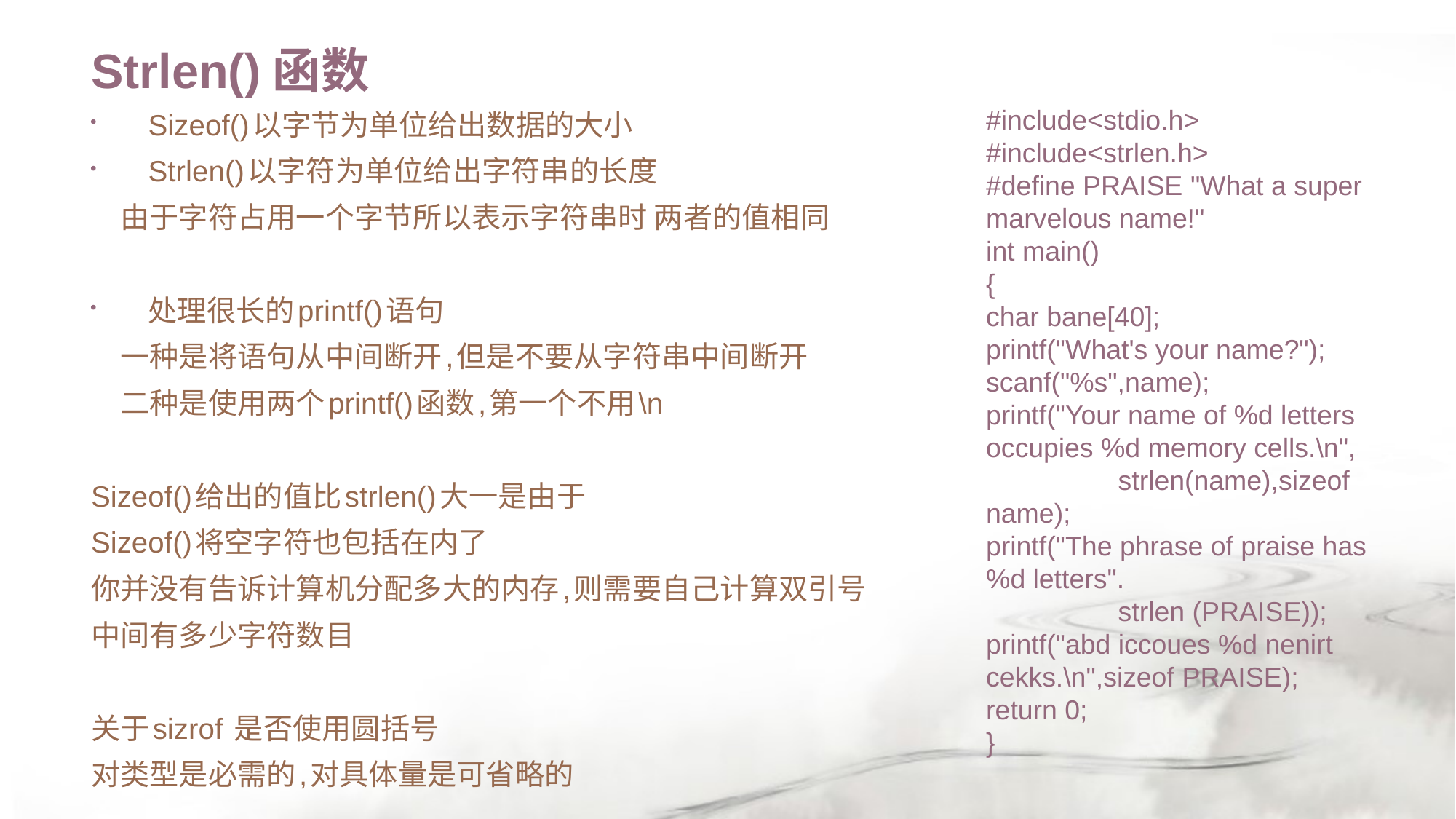

# Strlen()函数
Sizeof()以字节为单位给出数据的大小
Strlen()以字符为单位给出字符串的长度
    由于字符占用一个字节所以表示字符串时 两者的值相同

处理很长的printf()语句
    一种是将语句从中间断开,但是不要从字符串中间断开
    二种是使用两个printf()函数,第一个不用\n

Sizeof()给出的值比strlen()大一是由于
Sizeof()将空字符也包括在内了
你并没有告诉计算机分配多大的内存,则需要自己计算双引号
中间有多少字符数目

关于sizrof 是否使用圆括号
对类型是必需的,对具体量是可省略的

#include<stdio.h>
#include<strlen.h>
#define PRAISE "What a super marvelous name!"
int main()
{
char bane[40];
printf("What's your name?");
scanf("%s",name);
printf("Your name of %d letters occupies %d memory cells.\n",
	   strlen(name),sizeof name);
printf("The phrase of praise has %d letters".
	   strlen (PRAISE));
printf("abd iccoues %d nenirt cekks.\n",sizeof PRAISE);
return 0;
}